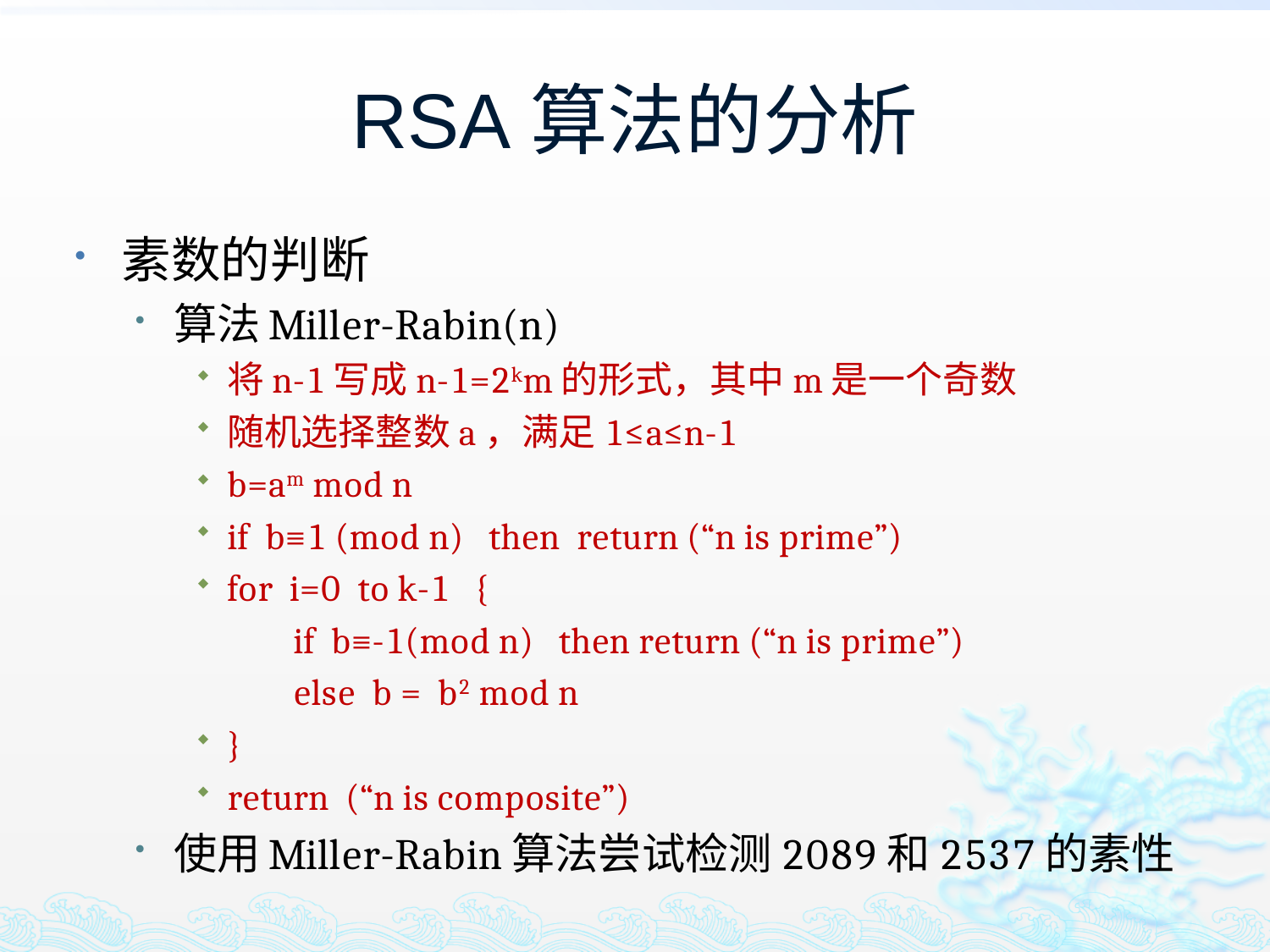

# RSA算法的分析
素数的判断
算法Miller-Rabin(n)
将n-1写成n-1=2km的形式，其中m是一个奇数
随机选择整数a，满足1≤a≤n-1
b=am mod n
if  b≡1 (mod n)   then  return (“n is prime”)
for  i=0  to k-1   {
	        if  b≡-1(mod n)   then return (“n is prime”)
	        else  b =  b2 mod n
}
return  (“n is composite”)
使用Miller-Rabin算法尝试检测2089和2537的素性